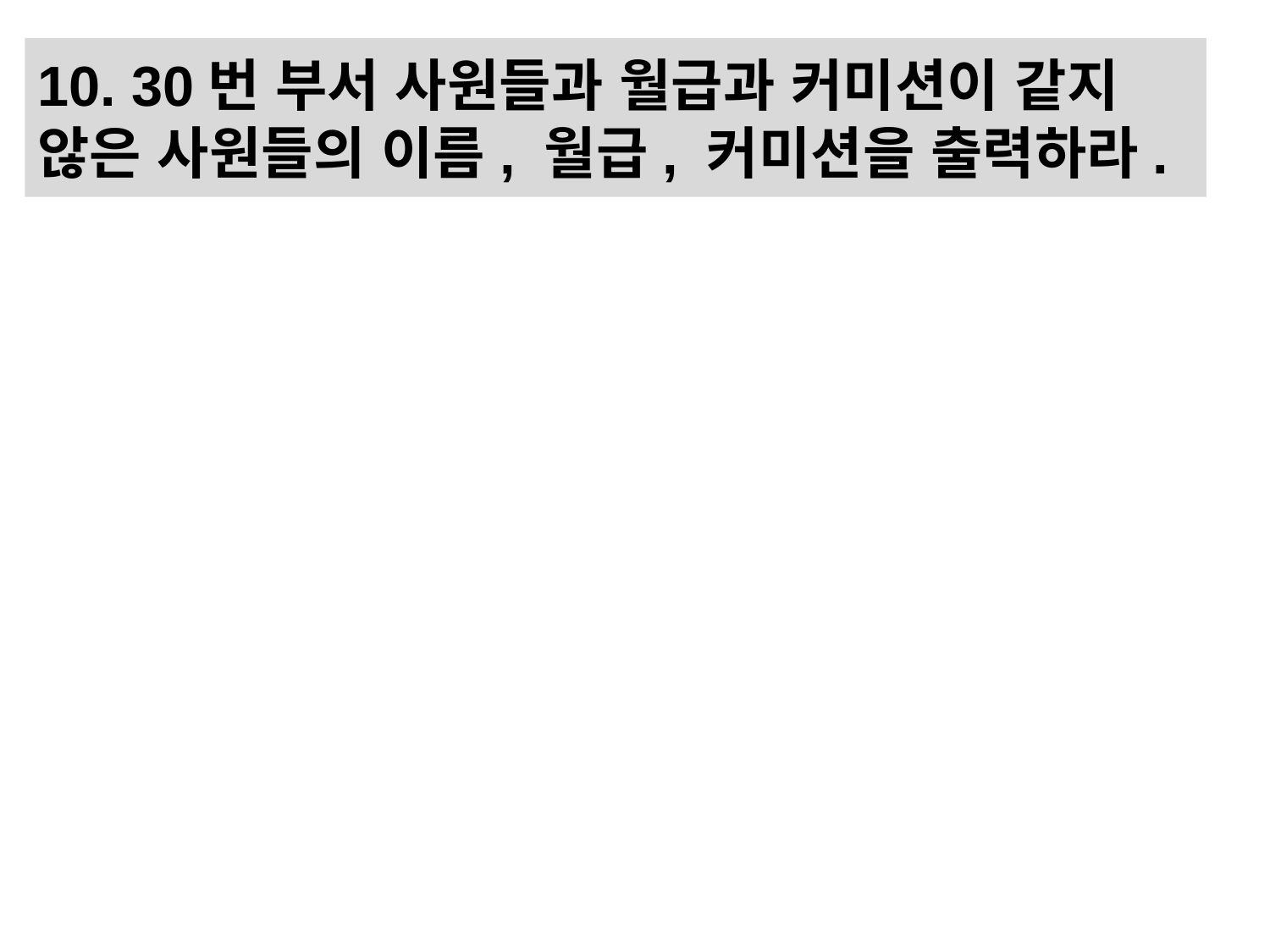

# 10. 30번 부서 사원들과 월급과 커미션이 같지 않은 사원들의 이름, 월급, 커미션을 출력하라.